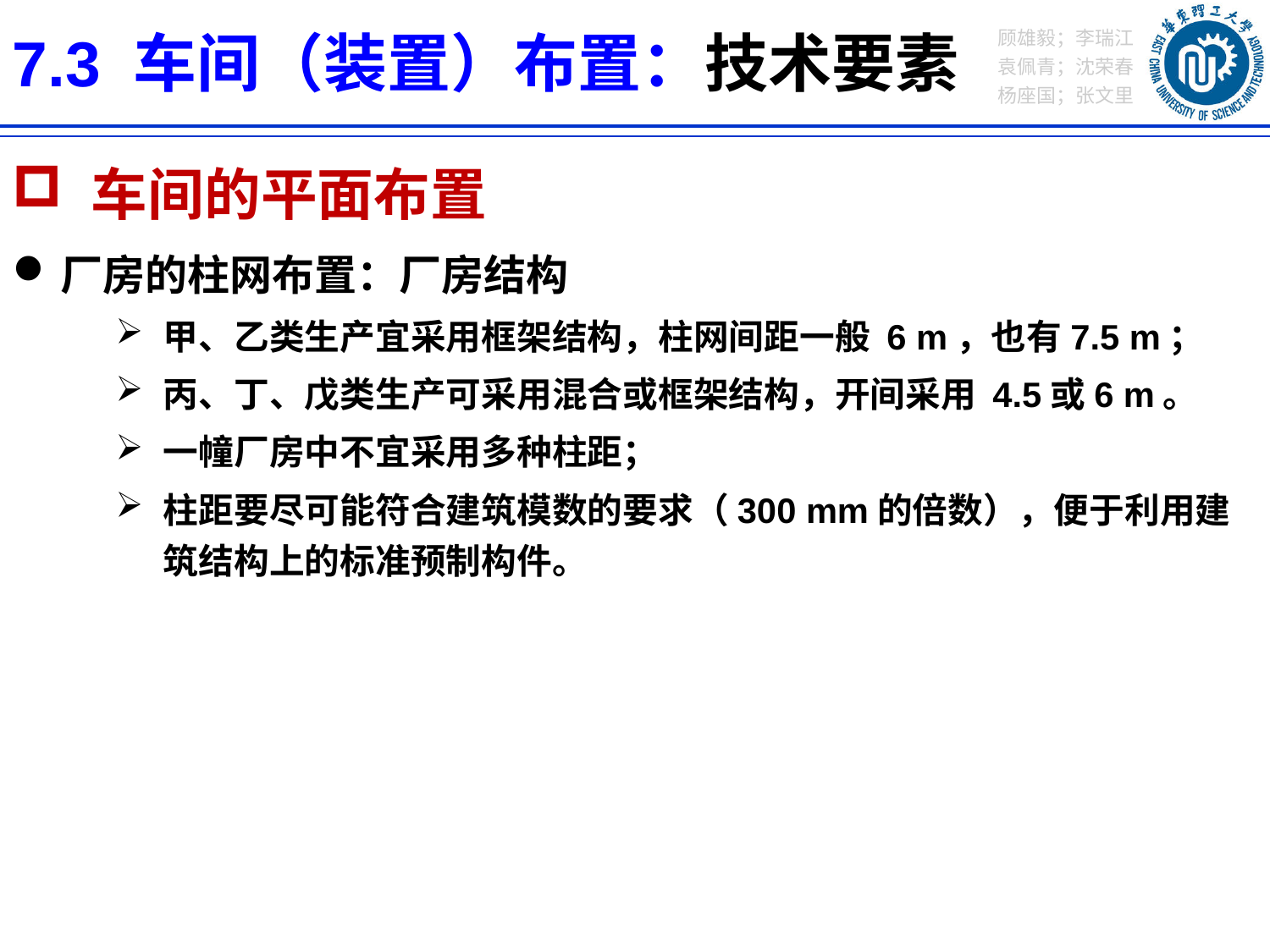

7.3 车间（装置）布置：技术要素
 车间的平面布置
厂房的柱网布置：厂房结构
甲、乙类生产宜采用框架结构，柱网间距一般 6 m，也有7.5 m；
丙、丁、戊类生产可采用混合或框架结构，开间采用 4.5或6 m。
一幢厂房中不宜采用多种柱距；
柱距要尽可能符合建筑模数的要求（300 mm的倍数），便于利用建筑结构上的标准预制构件。